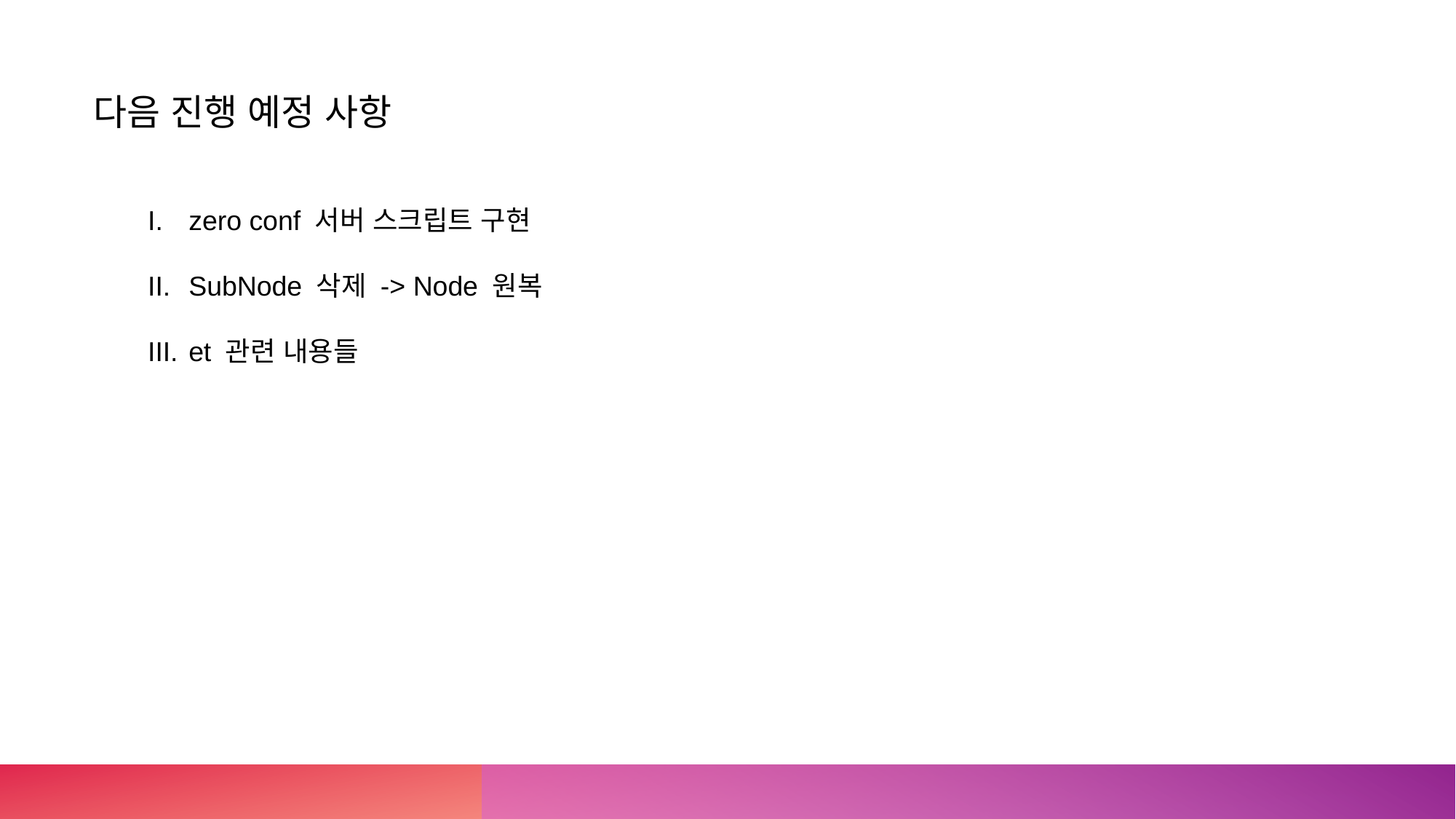

다음 진행 예정 사항
zero conf 서버 스크립트 구현

SubNode 삭제 -> Node 원복

et 관련 내용들